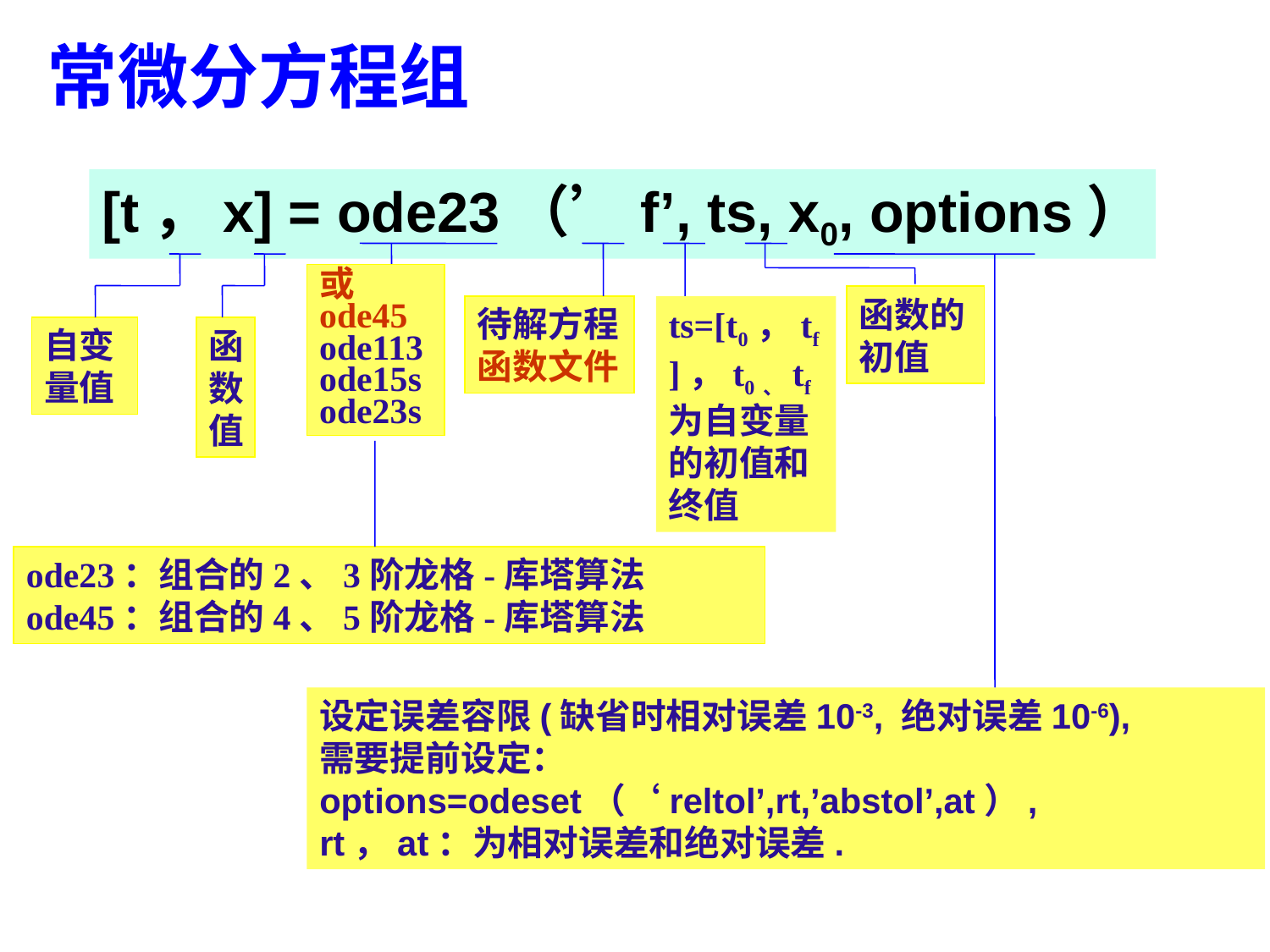

常微分方程组
[t，x] = ode23（’f’, ts, x0, options）

或ode45 ode113ode15sode23s

待解方程函数文件

ts=[t0，tf]，t0、tf为自变量的初值和终值

函数的初值

自变量值

函
数
值

设定误差容限(缺省时相对误差10-3, 绝对误差10-6),
需要提前设定：options=odeset（‘reltol’,rt,’abstol’,at）,
rt，at：为相对误差和绝对误差.

ode23：组合的2、3阶龙格-库塔算法
ode45：组合的4、5阶龙格-库塔算法
84